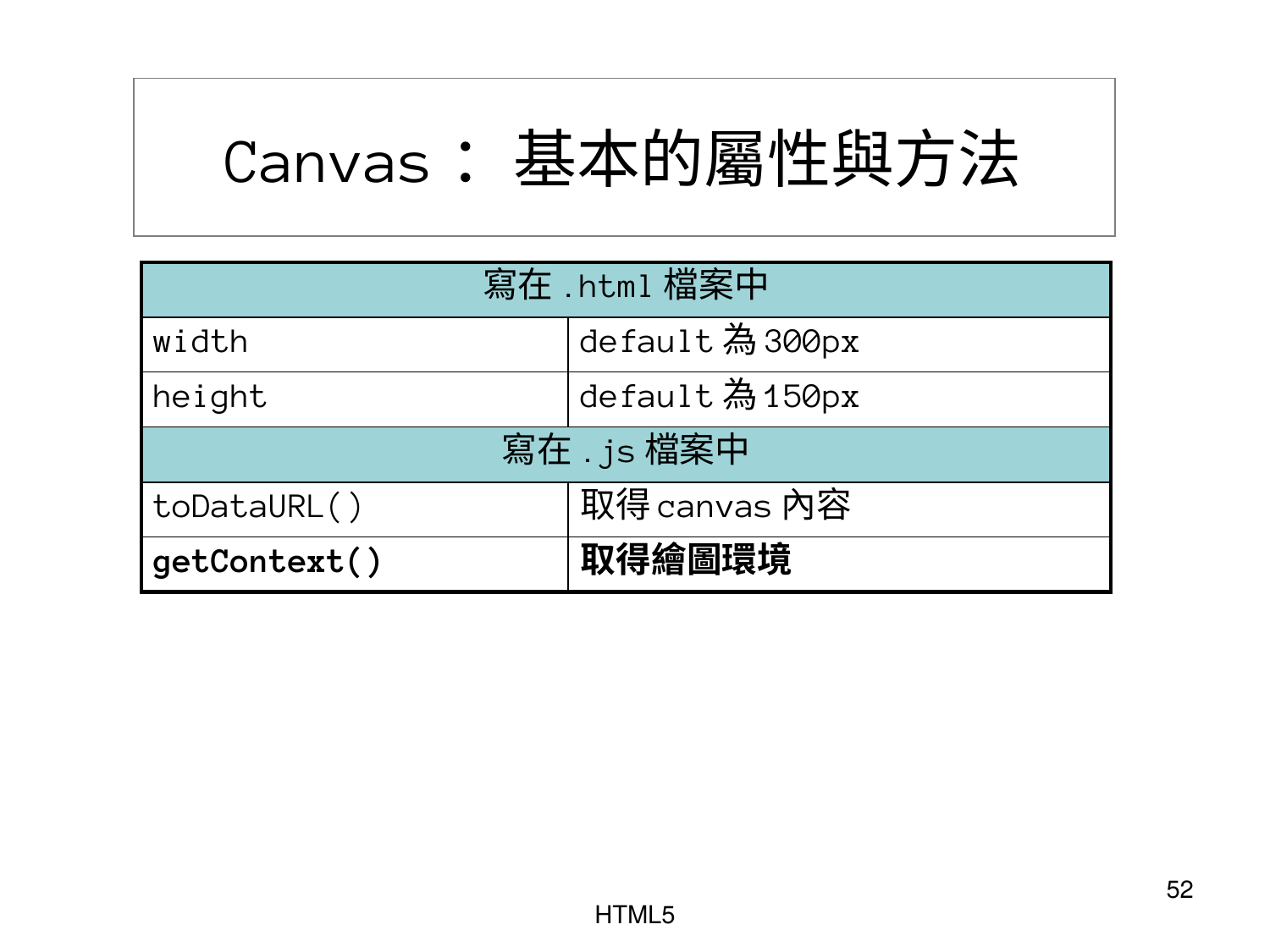

# Canvas：基本的屬性與方法
| 寫在.html檔案中 |  |
| --- | --- |
| width | default為300px |
| height | default為150px |
| 寫在.js檔案中 |  |
| toDataURL() | 取得canvas內容 |
| getContext() | 取得繪圖環境 |
52
HTML5